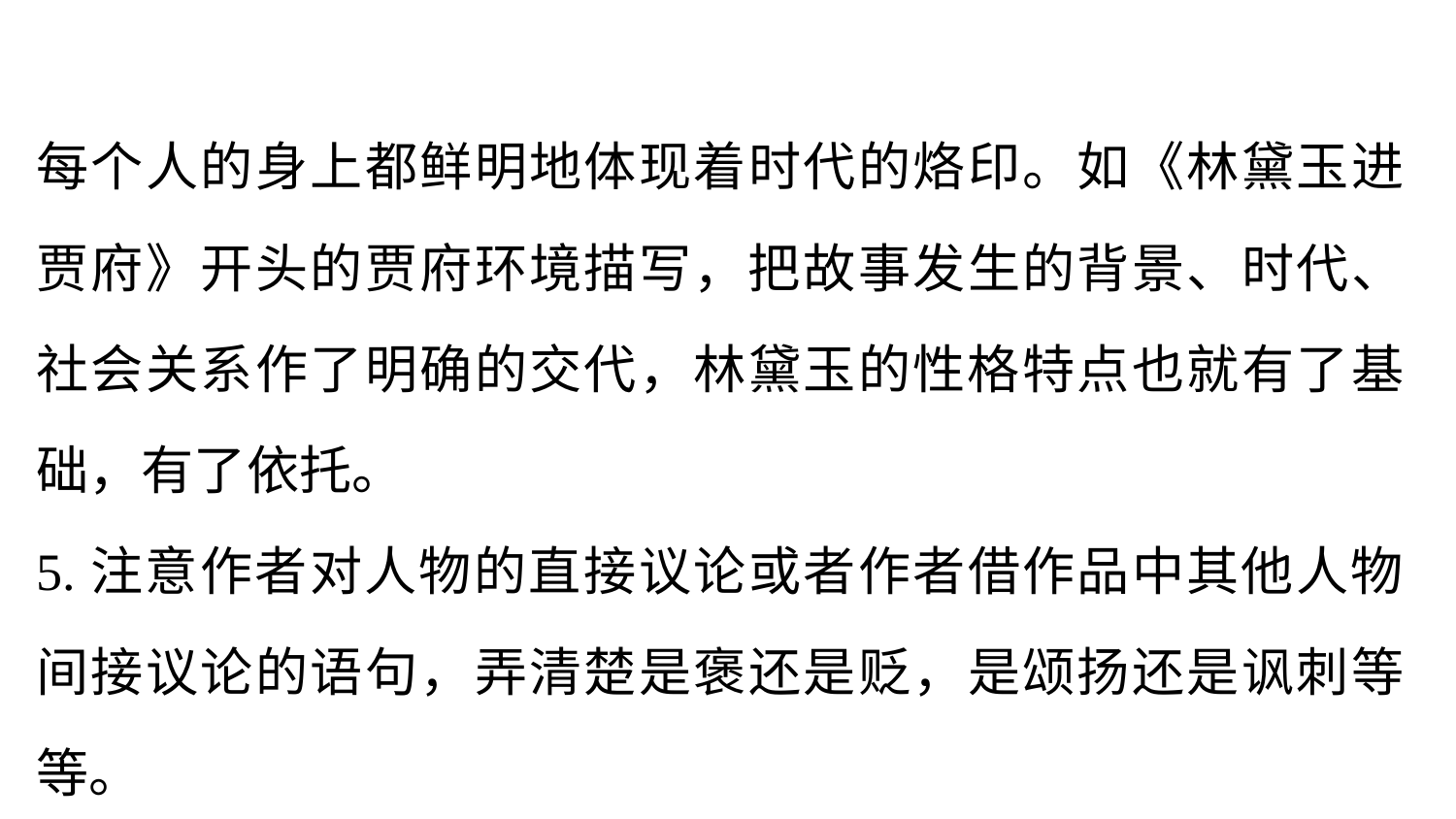

每个人的身上都鲜明地体现着时代的烙印。如《林黛玉进贾府》开头的贾府环境描写，把故事发生的背景、时代、社会关系作了明确的交代，林黛玉的性格特点也就有了基础，有了依托。
5.注意作者对人物的直接议论或者作者借作品中其他人物间接议论的语句，弄清楚是褒还是贬，是颂扬还是讽刺等等。